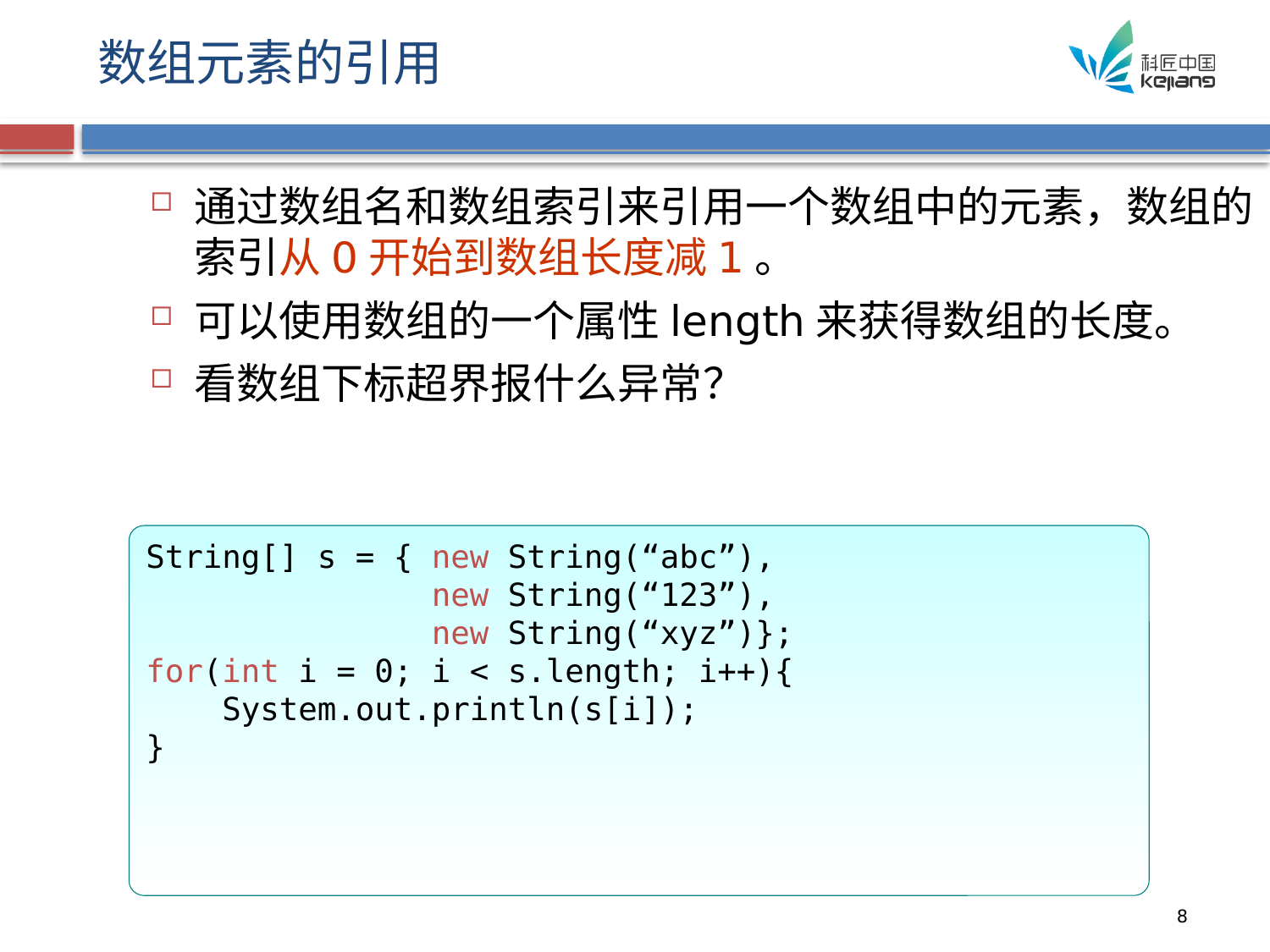

# 数组元素的引用
通过数组名和数组索引来引用一个数组中的元素，数组的索引从0开始到数组长度减1。
可以使用数组的一个属性length来获得数组的长度。
看数组下标超界报什么异常？
String[] s = { new String(“abc”),
               new String(“123”),
               new String(“xyz”)};
for(int i = 0; i < s.length; i++){
    System.out.println(s[i]);
}
8